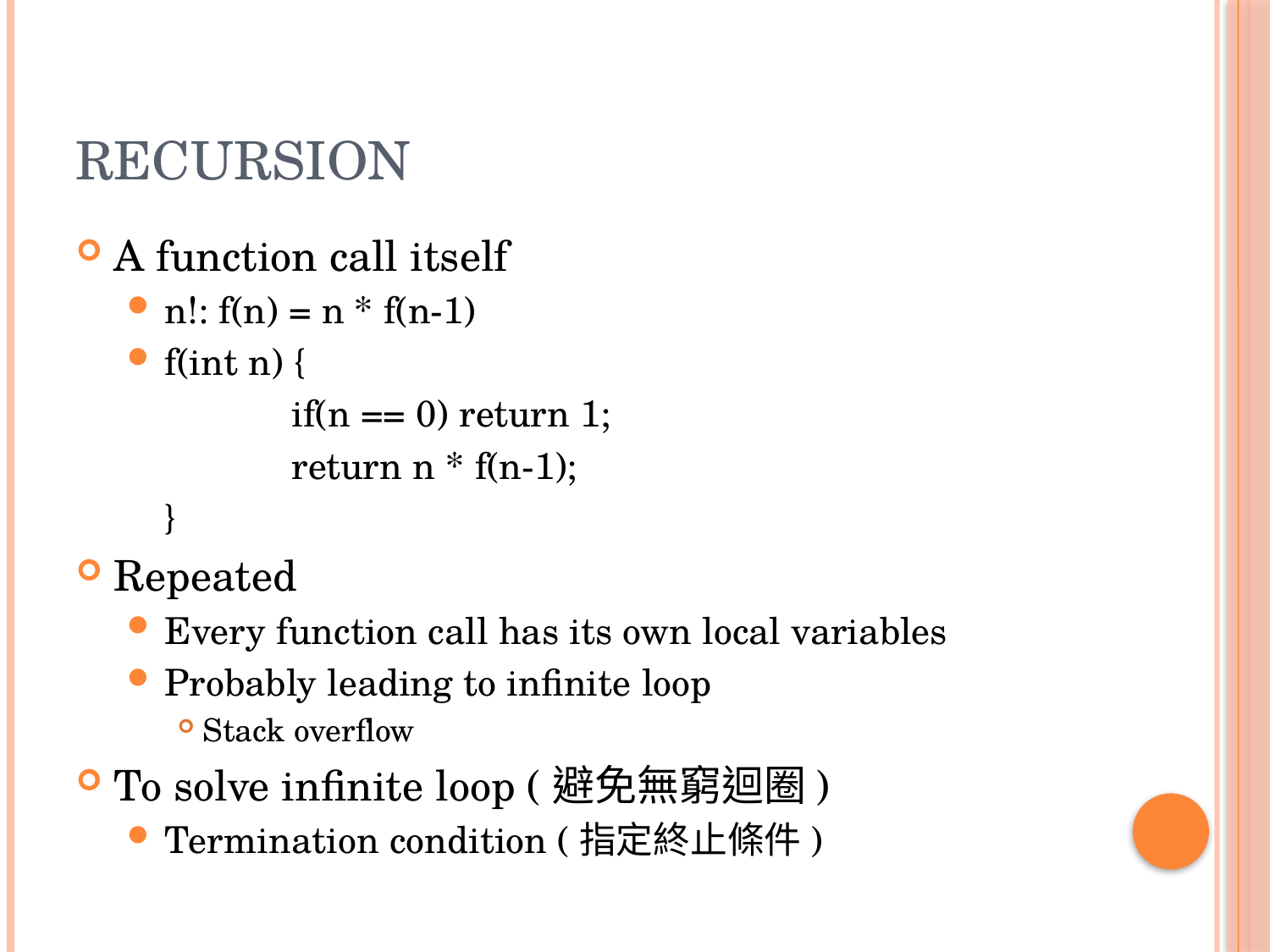

# Recursion
A function call itself
n!: f(n) = n * f(n-1)
f(int n) {
		if(n == 0) return 1;
		return n * f(n-1);
	}
Repeated
Every function call has its own local variables
Probably leading to infinite loop
Stack overflow
To solve infinite loop (避免無窮迴圈)
Termination condition (指定終止條件)